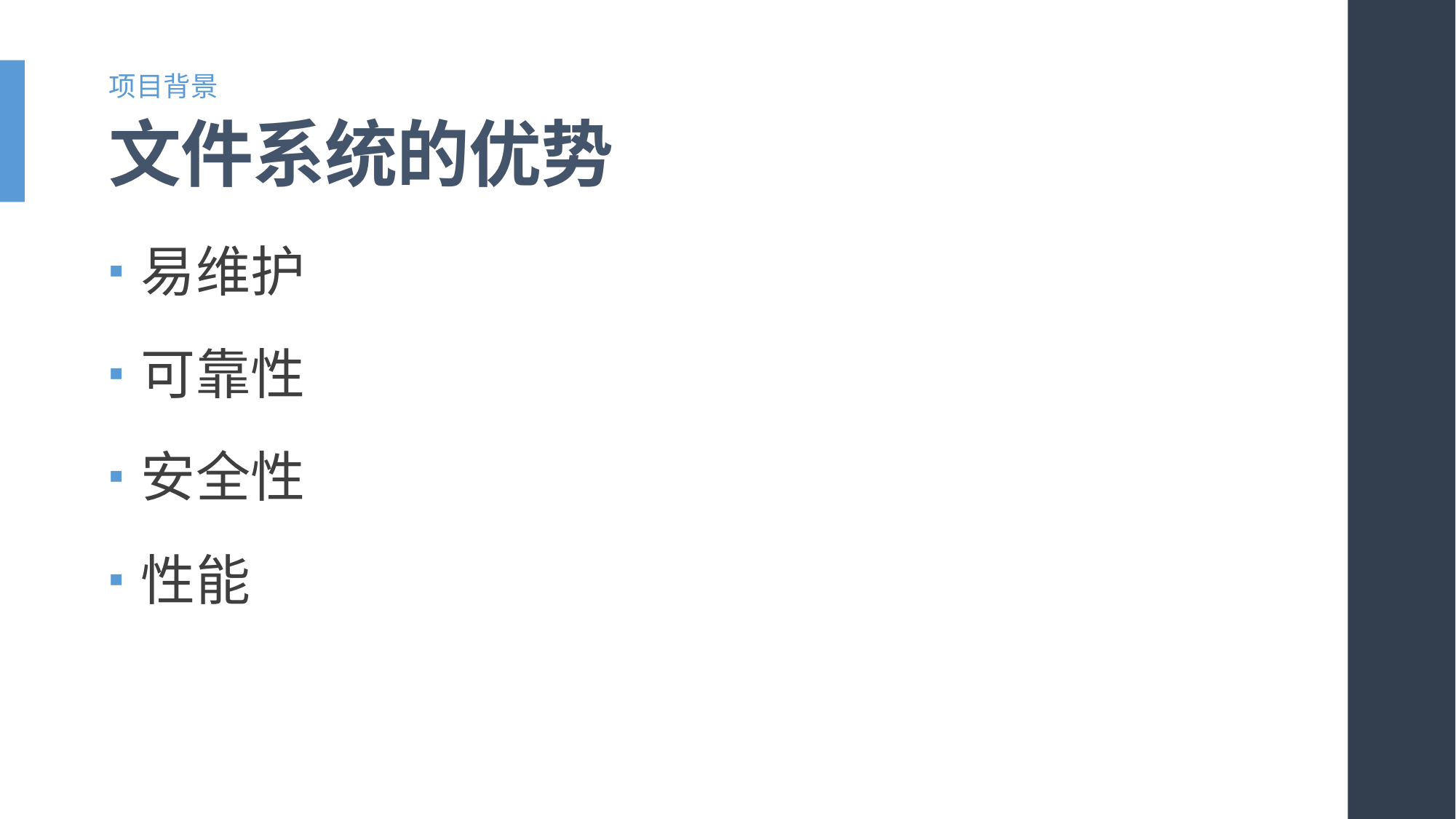

项目背景
# 文件系统的优势
易维护
可靠性
安全性
性能